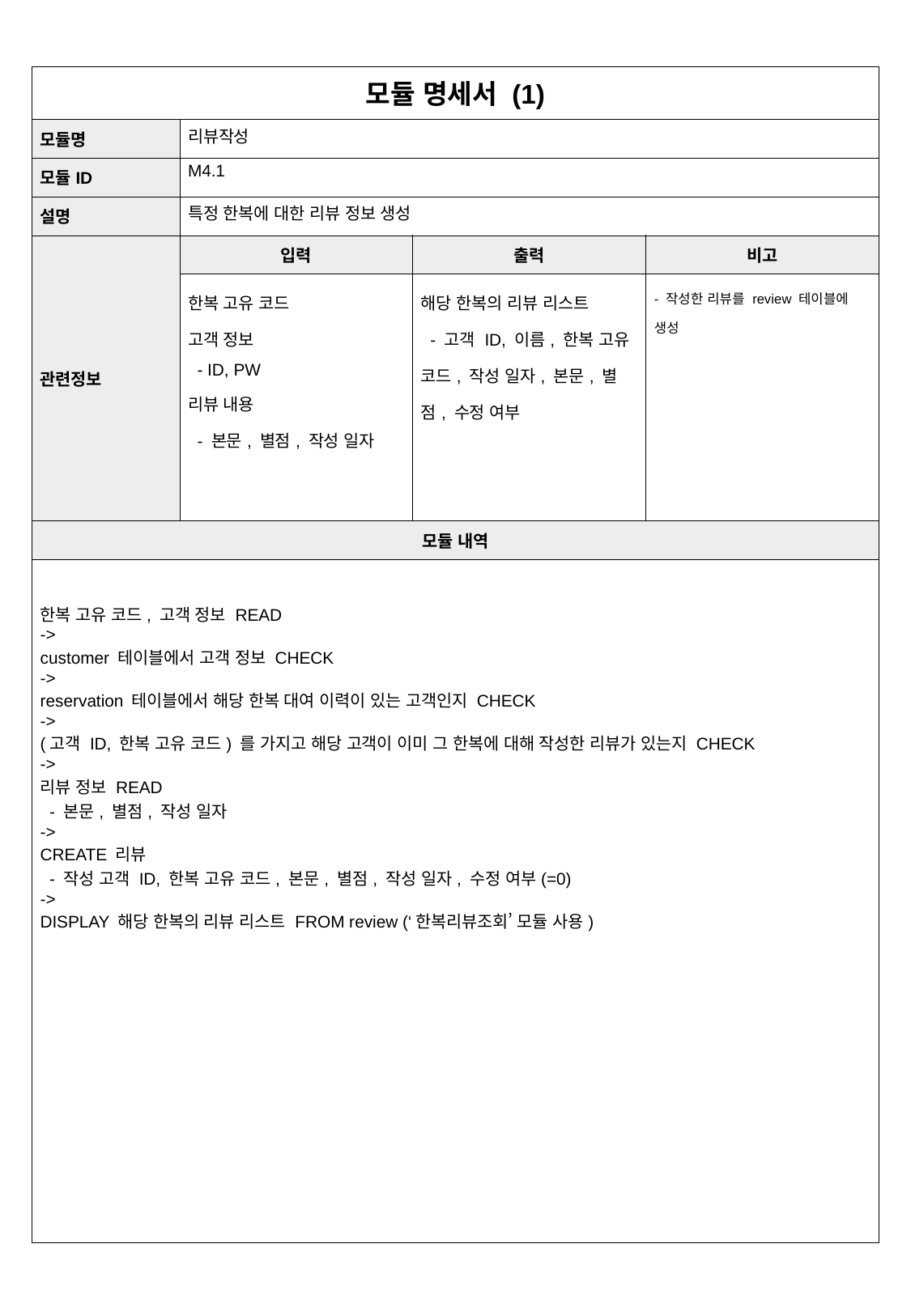

| 모듈 명세서 (1) | 주문신청서작성 |  |  |
| --- | --- | --- | --- |
| 모듈명 | 리뷰작성 |  |  |
| 모듈ID | M4.1 |  |  |
| 설명 | 특정 한복에 대한 리뷰 정보 생성 |  |  |
| 관련정보 | 입력 | 출력 | 비고 |
|  | 한복 고유 코드 고객 정보 - ID, PW 리뷰 내용 - 본문, 별점, 작성 일자 | 해당 한복의 리뷰 리스트 - 고객 ID, 이름, 한복 고유 코드, 작성 일자, 본문, 별점, 수정 여부 | - 작성한 리뷰를 review 테이블에 생성 |
| 모듈 내역 |  |  |  |
| 한복 고유 코드, 고객 정보 READ -> customer 테이블에서 고객 정보 CHECK -> reservation 테이블에서 해당 한복 대여 이력이 있는 고객인지 CHECK -> (고객 ID, 한복 고유 코드) 를 가지고 해당 고객이 이미 그 한복에 대해 작성한 리뷰가 있는지 CHECK -> 리뷰 정보 READ - 본문, 별점, 작성 일자 -> CREATE 리뷰 - 작성 고객 ID, 한복 고유 코드, 본문, 별점, 작성 일자, 수정 여부(=0) -> DISPLAY 해당 한복의 리뷰 리스트 FROM review (‘한복리뷰조회’ 모듈 사용) |  |  |  |